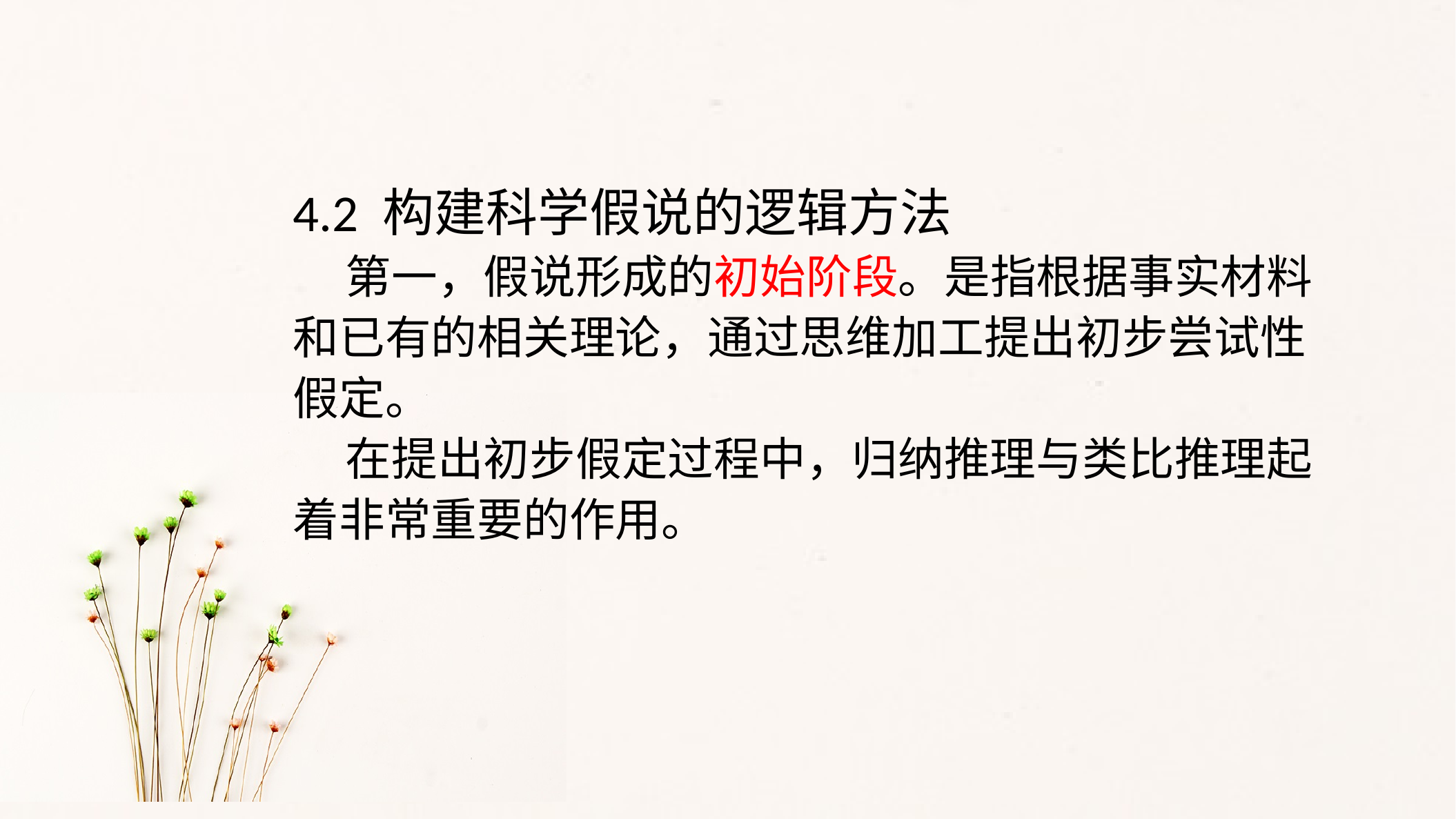

4.2 构建科学假说的逻辑方法
    第一，假说形成的初始阶段。是指根据事实材料和已有的相关理论，通过思维加工提出初步尝试性假定。
    在提出初步假定过程中，归纳推理与类比推理起着非常重要的作用。